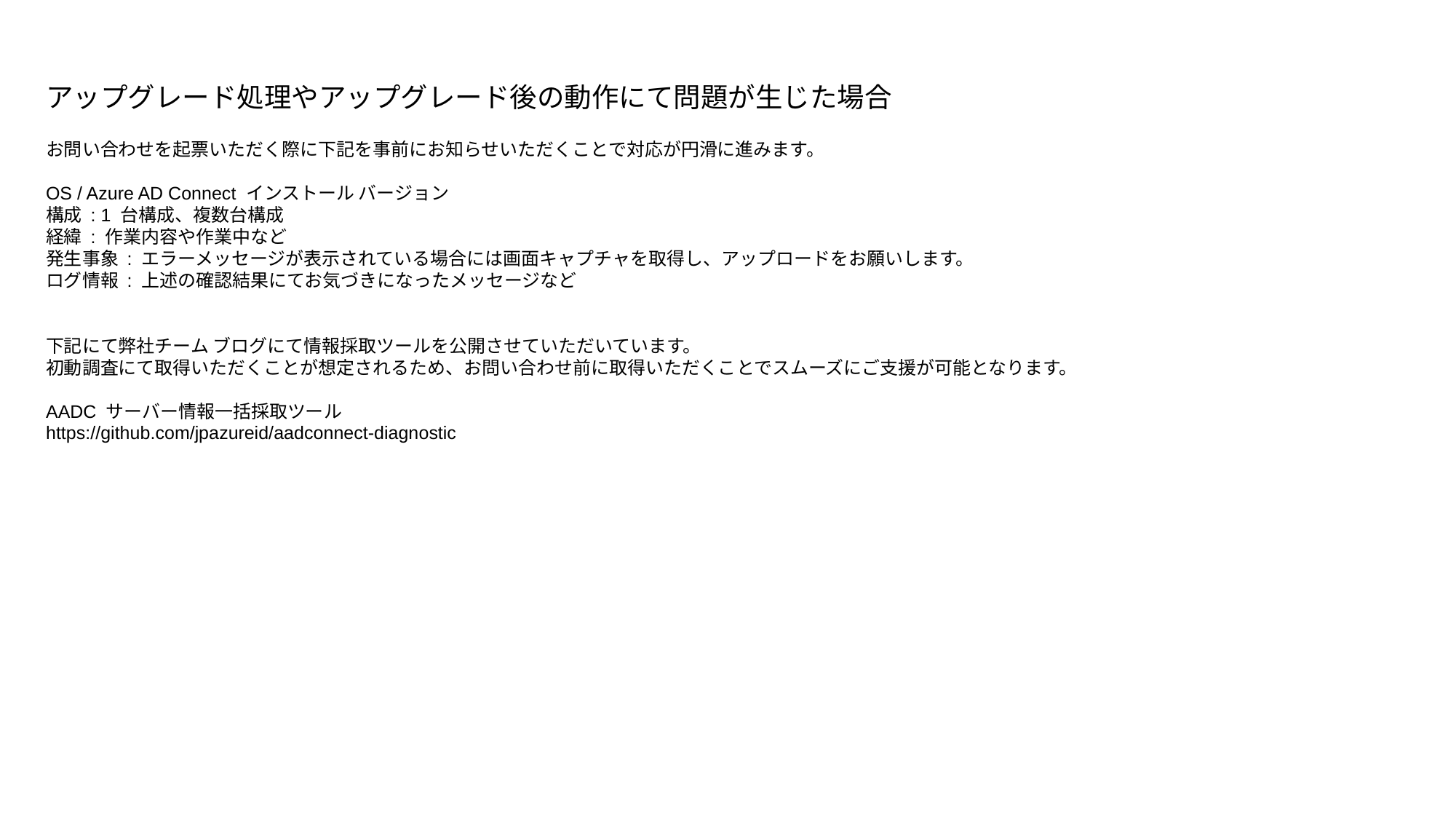

アップグレード処理やアップグレード後の動作にて問題が生じた場合
お問い合わせを起票いただく際に下記を事前にお知らせいただくことで対応が円滑に進みます。

OS / Azure AD Connect インストール バージョン
構成 : 1 台構成、複数台構成
経緯 : 作業内容や作業中など
発生事象 : エラーメッセージが表示されている場合には画面キャプチャを取得し、アップロードをお願いします。
ログ情報 : 上述の確認結果にてお気づきになったメッセージなど

下記にて弊社チーム ブログにて情報採取ツールを公開させていただいています。
初動調査にて取得いただくことが想定されるため、お問い合わせ前に取得いただくことでスムーズにご支援が可能となります。

AADC サーバー情報一括採取ツール
https://github.com/jpazureid/aadconnect-diagnostic